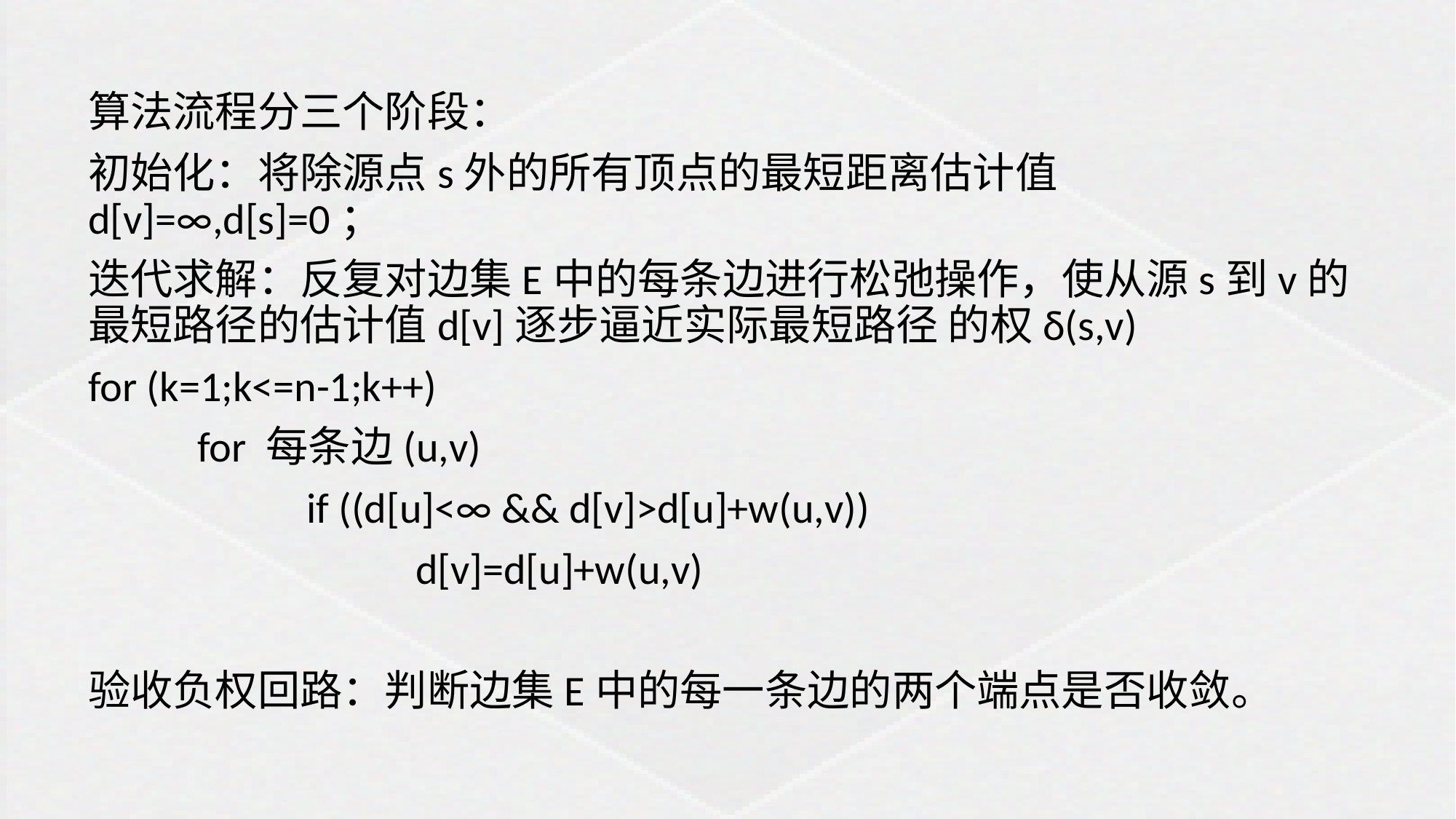

算法流程分三个阶段：
初始化：将除源点s外的所有顶点的最短距离估计值 d[v]=∞,d[s]=0；
迭代求解：反复对边集E中的每条边进行松弛操作，使从源s到v的最短路径的估计值d[v]逐步逼近实际最短路径 的权δ(s,v)
for (k=1;k<=n-1;k++)
	for 每条边(u,v)
		if ((d[u]<∞ && d[v]>d[u]+w(u,v))
			d[v]=d[u]+w(u,v)

验收负权回路：判断边集E中的每一条边的两个端点是否收敛。